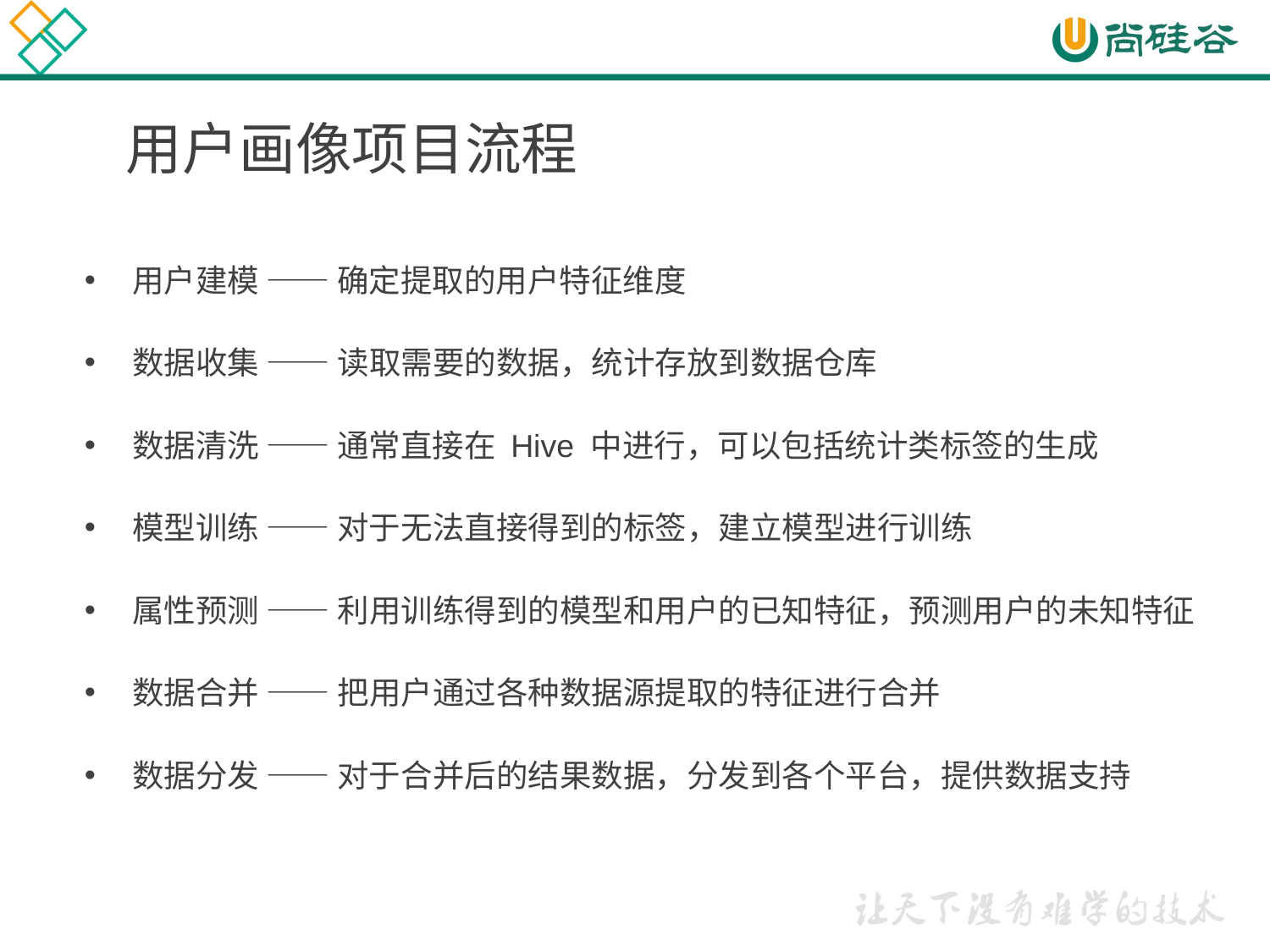

# 用户画像项目流程
用户建模 —— 确定提取的用户特征维度
数据收集 —— 读取需要的数据，统计存放到数据仓库
数据清洗 —— 通常直接在 Hive 中进行，可以包括统计类标签的生成
模型训练 —— 对于无法直接得到的标签，建立模型进行训练
属性预测 —— 利用训练得到的模型和用户的已知特征，预测用户的未知特征
数据合并 —— 把用户通过各种数据源提取的特征进行合并
数据分发 —— 对于合并后的结果数据，分发到各个平台，提供数据支持